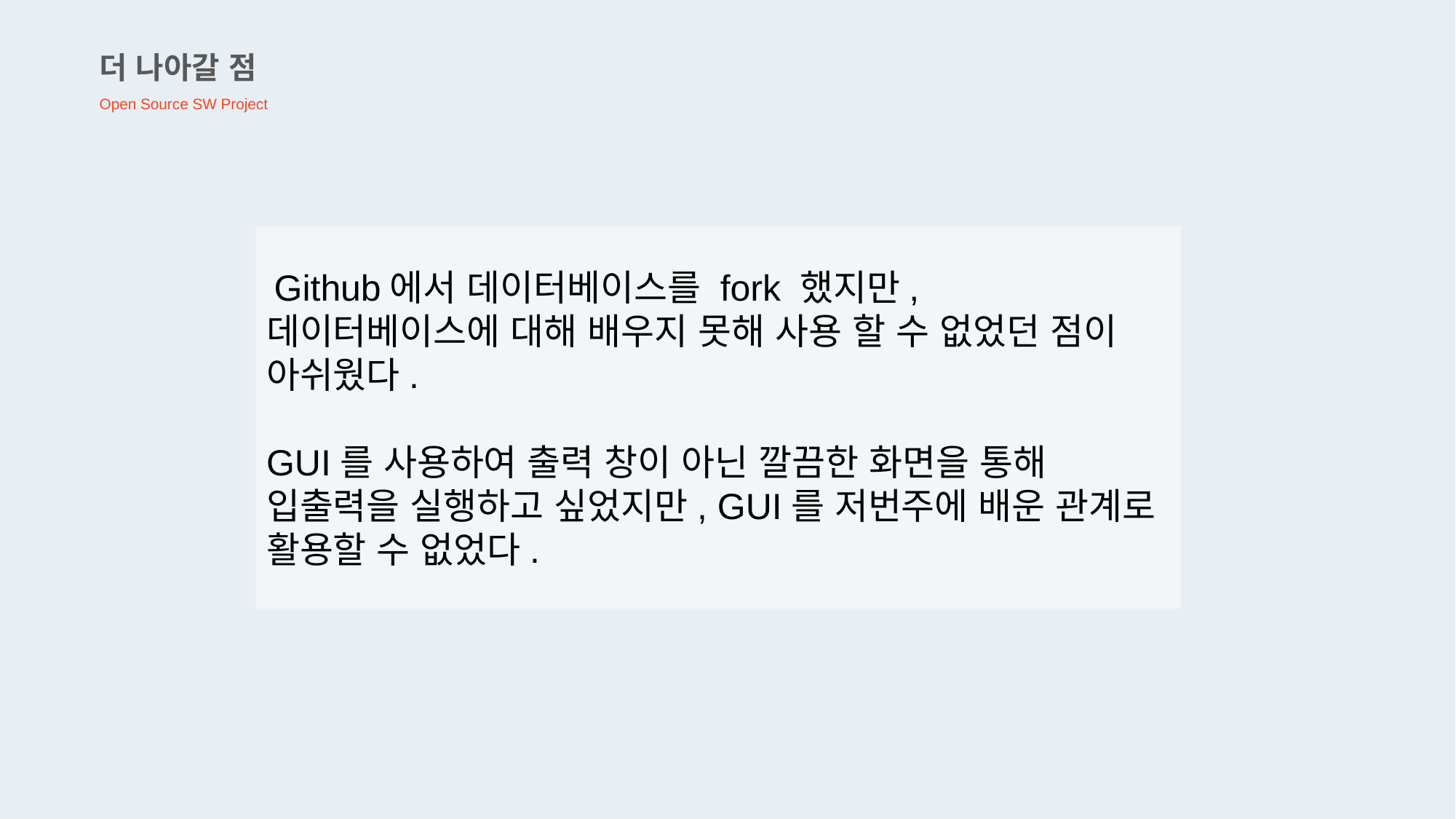

더 나아갈 점
Open Source SW Project

 Github에서 데이터베이스를 fork 했지만, 데이터베이스에 대해 배우지 못해 사용 할 수 없었던 점이 아쉬웠다.

GUI를 사용하여 출력 창이 아닌 깔끔한 화면을 통해 입출력을 실행하고 싶었지만, GUI를 저번주에 배운 관계로 활용할 수 없었다.